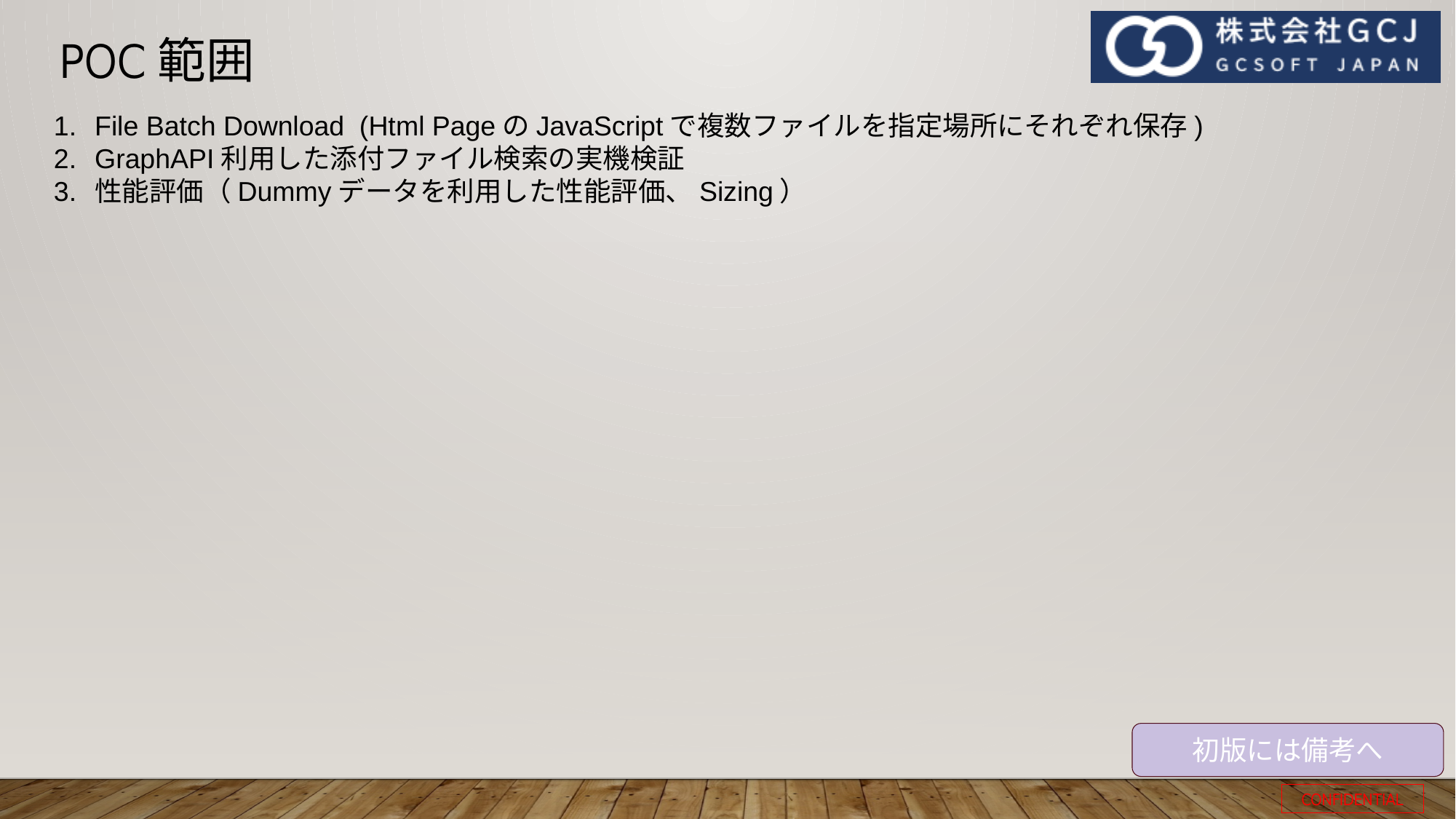

# POC範囲
File Batch Download  (Html PageのJavaScriptで複数ファイルを指定場所にそれぞれ保存)
GraphAPI利用した添付ファイル検索の実機検証
性能評価（Dummyデータを利用した性能評価、Sizing）

初版には備考へ